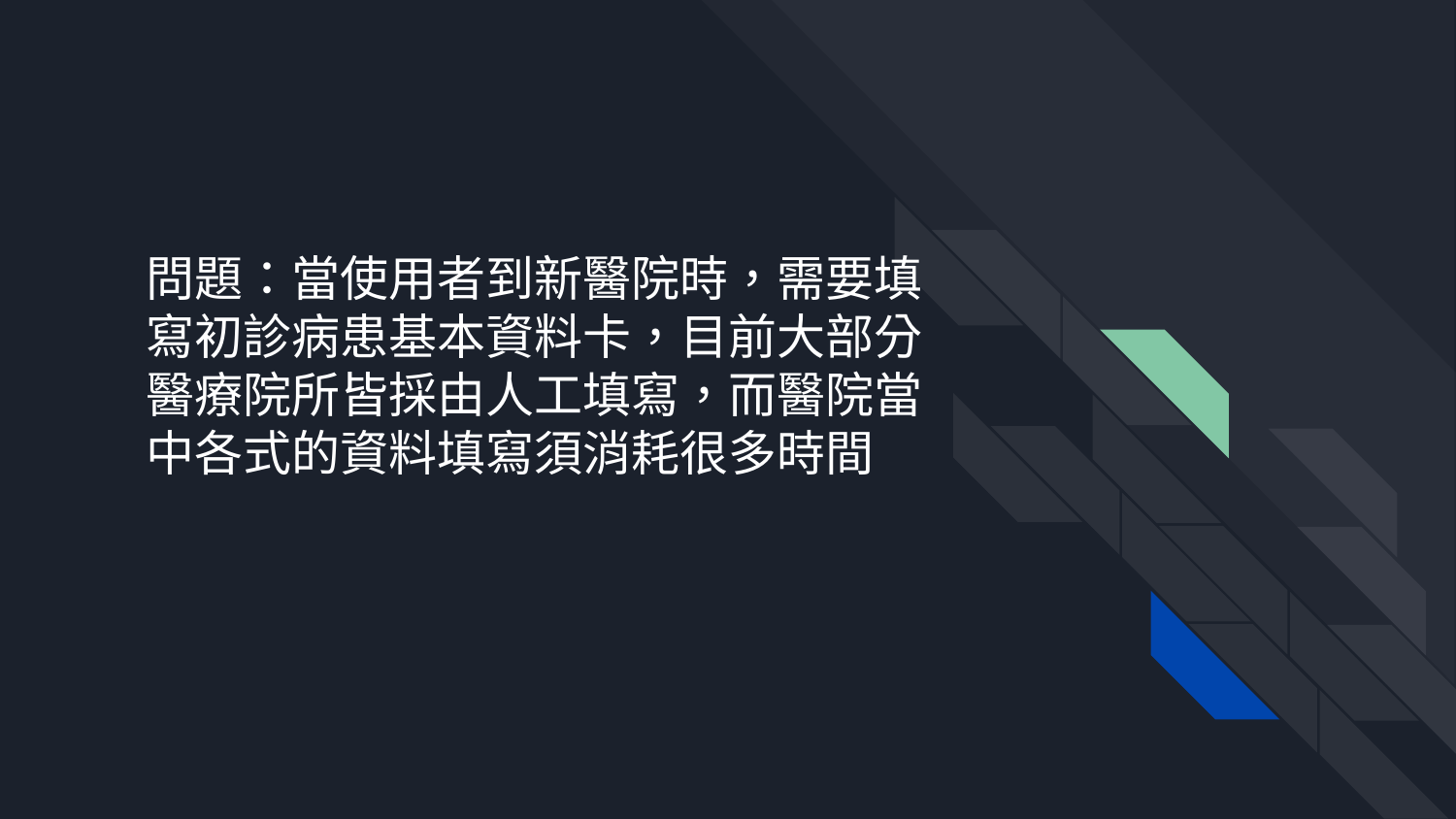

# 問題：當使用者到新醫院時，需要填寫初診病患基本資料卡，目前大部分醫療院所皆採由人工填寫，而醫院當中各式的資料填寫須消耗很多時間